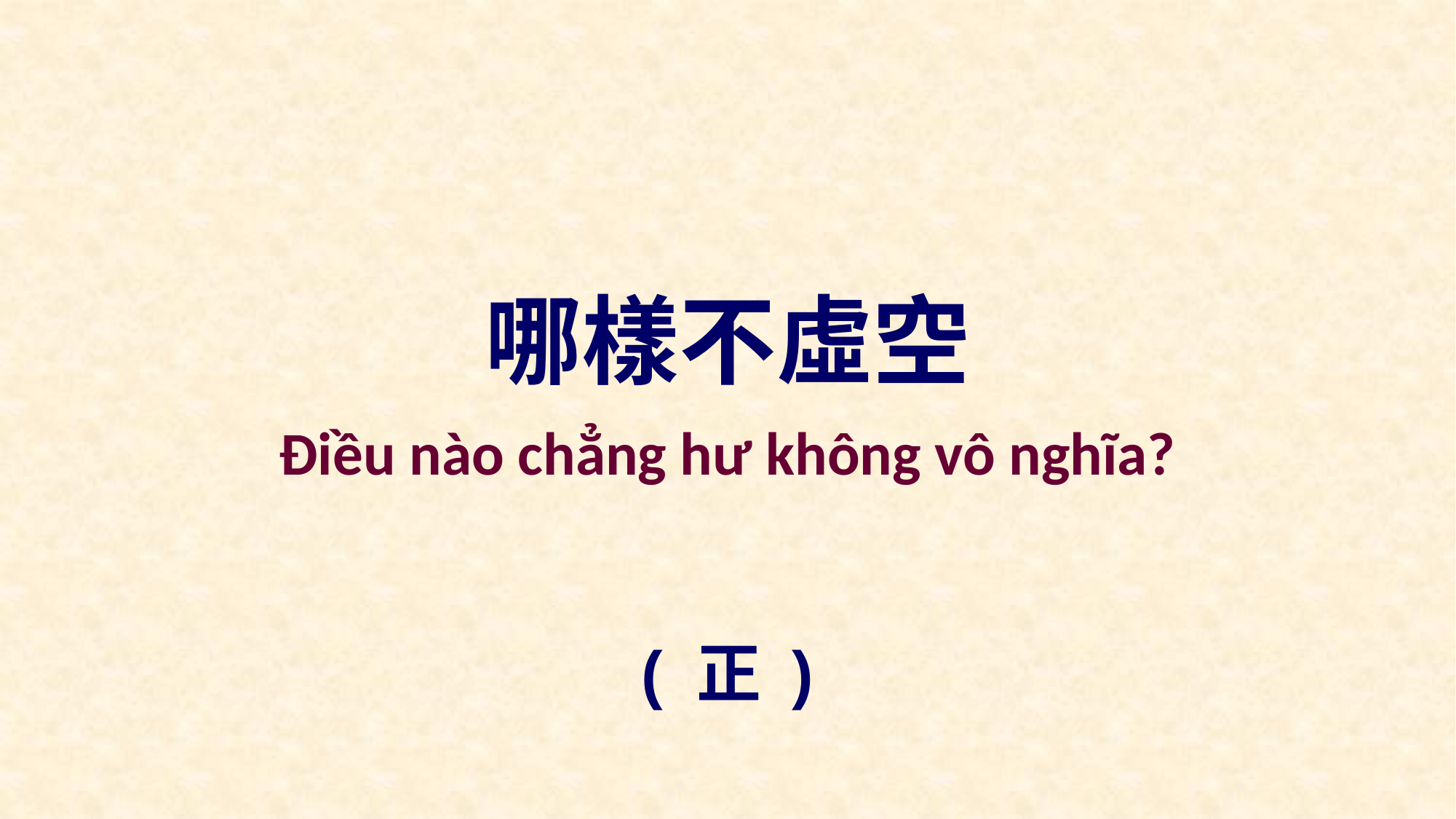

哪樣不虛空
Điều nào chẳng hư không vô nghĩa?
( 正 )